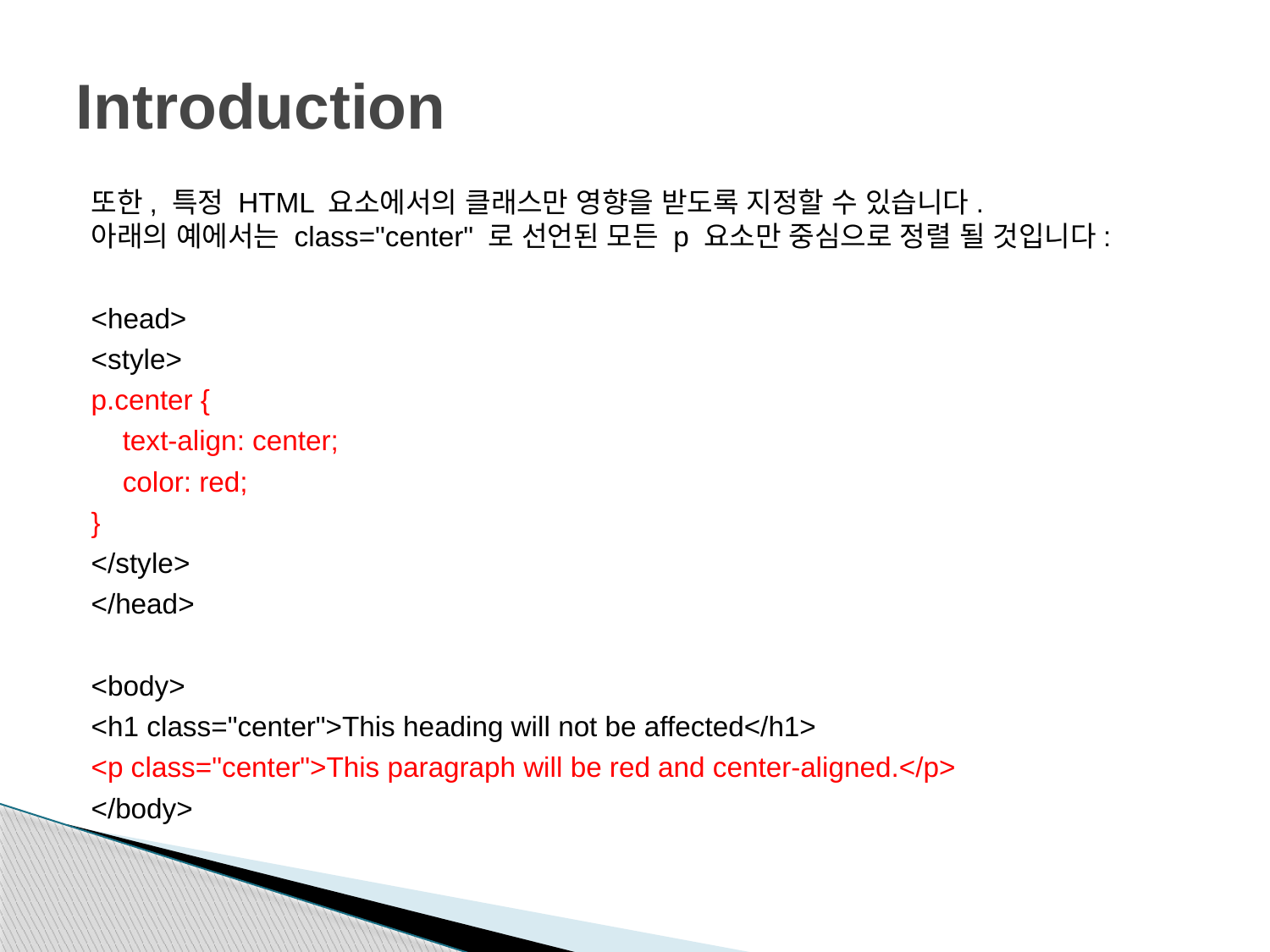

# Introduction
또한, 특정 HTML 요소에서의 클래스만 영향을 받도록 지정할 수 있습니다.
아래의 예에서는 class="center" 로 선언된 모든 p 요소만 중심으로 정렬 될 것입니다:

<head>
<style>
p.center {
    text-align: center;
    color: red;
}
</style>
</head>

<body>
<h1 class="center">This heading will not be affected</h1>
<p class="center">This paragraph will be red and center-aligned.</p>
</body>